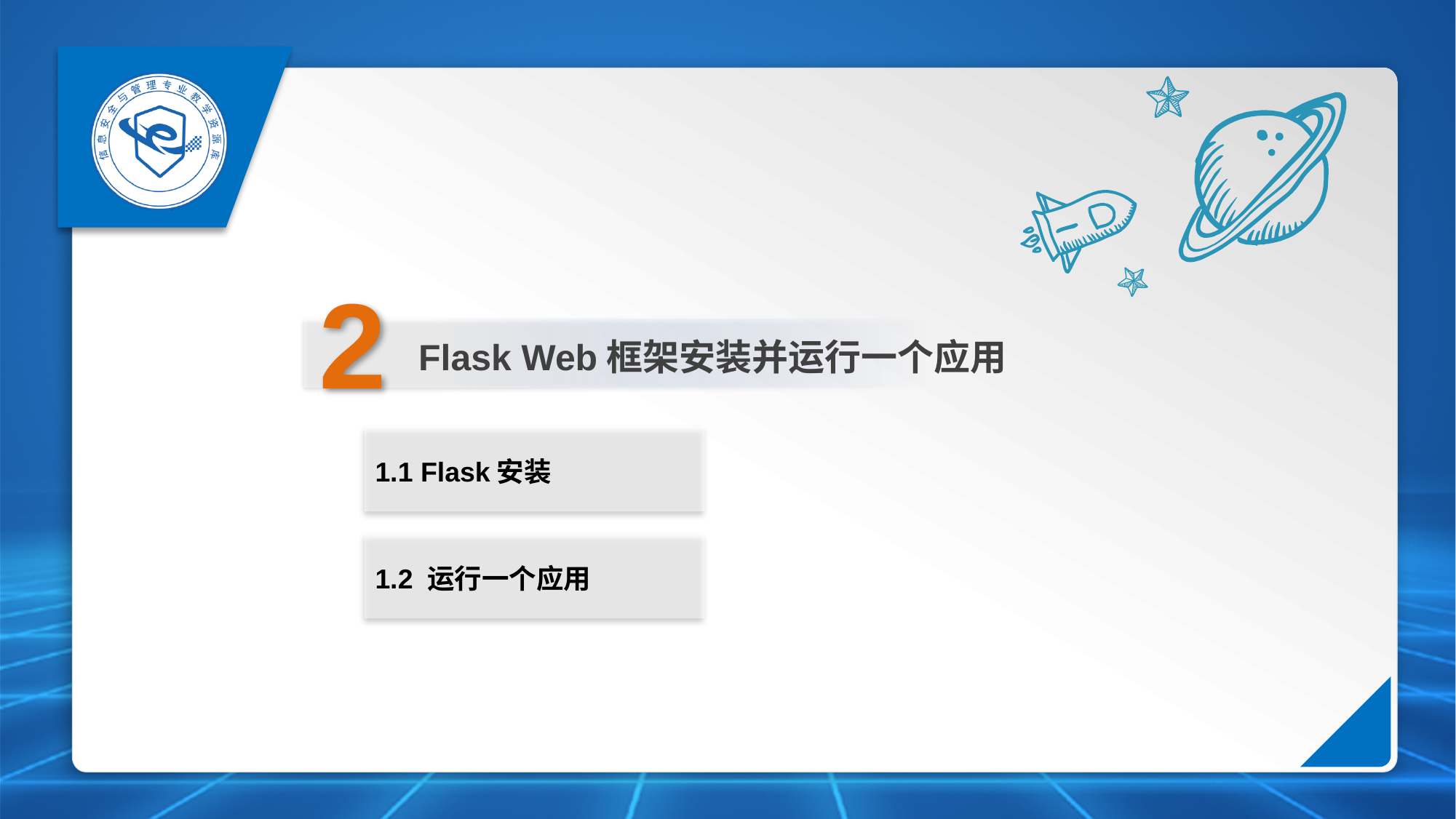

2

Flask Web框架安装并运行一个应用

1.1 Flask安装

1.2 运行一个应用